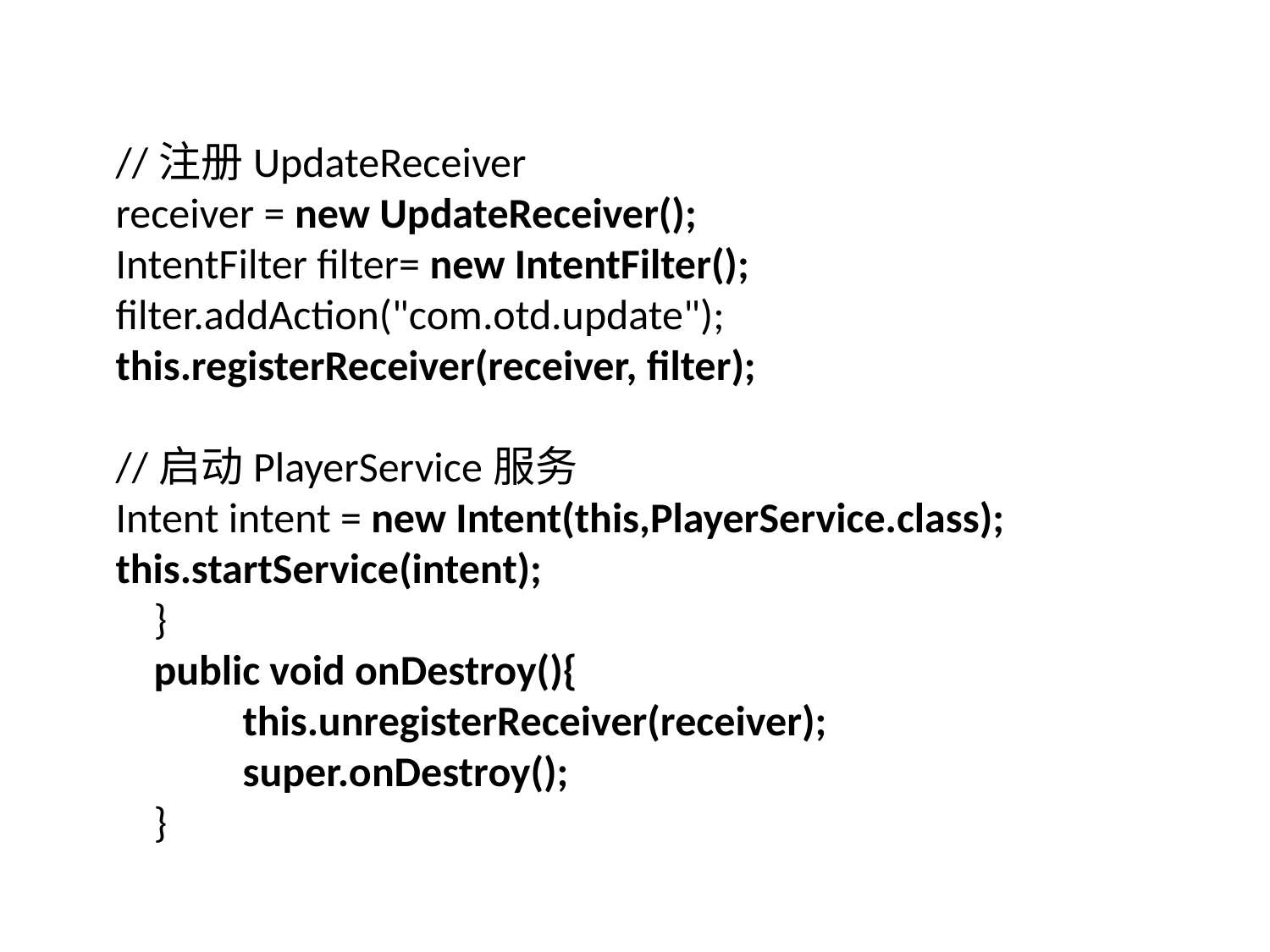

//注册UpdateReceiver
receiver = new UpdateReceiver();
IntentFilter filter= new IntentFilter();
filter.addAction("com.otd.update");
this.registerReceiver(receiver, filter);

//启动PlayerService服务
Intent intent = new Intent(this,PlayerService.class);
this.startService(intent);
    }
    public void onDestroy(){
	this.unregisterReceiver(receiver);
	super.onDestroy();
    }